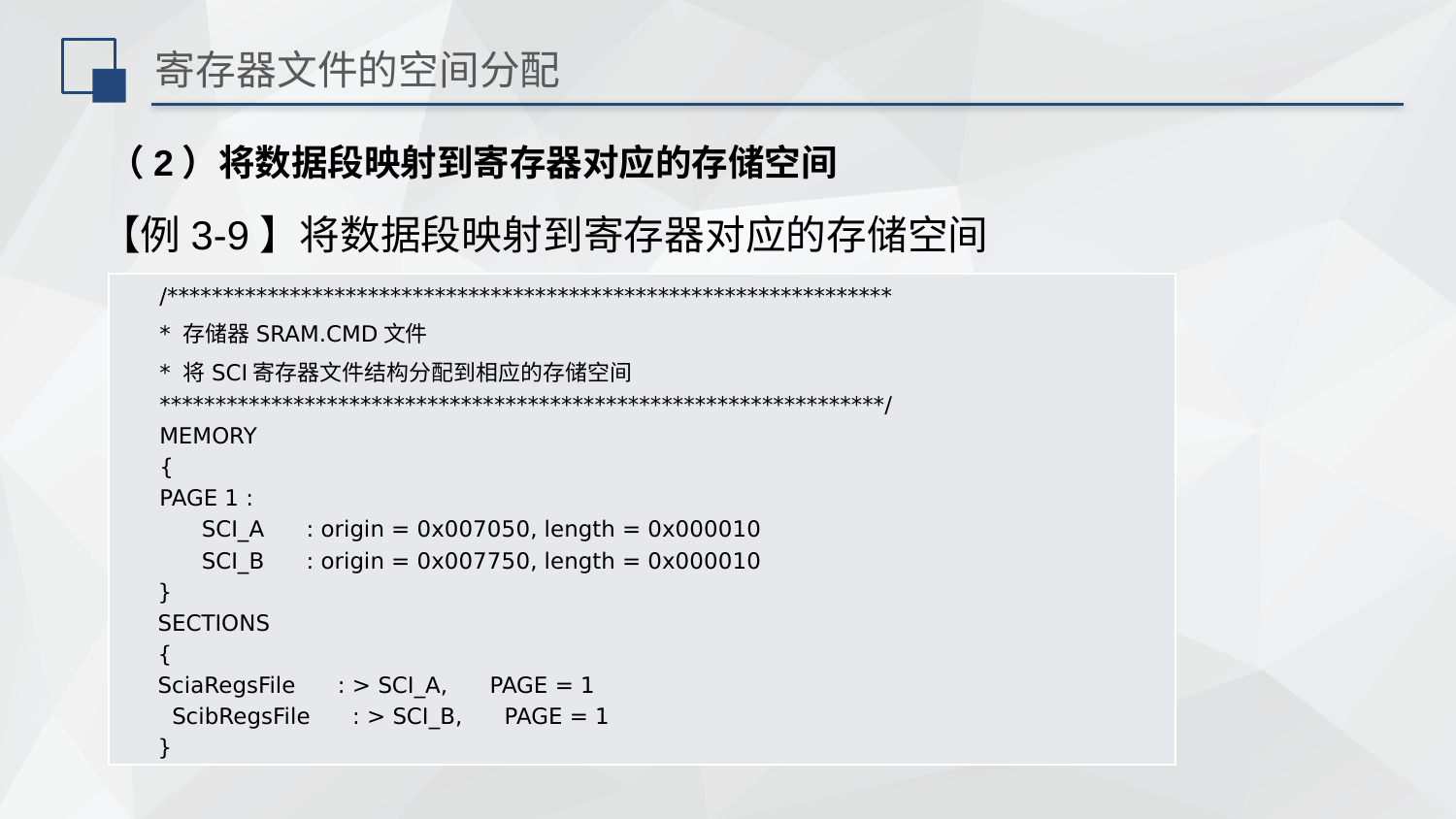

# 寄存器文件的空间分配
（2）将数据段映射到寄存器对应的存储空间
【例3-9】将数据段映射到寄存器对应的存储空间
| /\*\*\*\*\*\*\*\*\*\*\*\*\*\*\*\*\*\*\*\*\*\*\*\*\*\*\*\*\*\*\*\*\*\*\*\*\*\*\*\*\*\*\*\*\*\*\*\*\*\*\*\*\*\*\*\*\*\*\*\*\*\*\*\*\* \* 存储器SRAM.CMD文件 \* 将SCI寄存器文件结构分配到相应的存储空间 \*\*\*\*\*\*\*\*\*\*\*\*\*\*\*\*\*\*\*\*\*\*\*\*\*\*\*\*\*\*\*\*\*\*\*\*\*\*\*\*\*\*\*\*\*\*\*\*\*\*\*\*\*\*\*\*\*\*\*\*\*\*\*\*\*/ MEMORY { PAGE 1 : SCI\_A : origin = 0x007050, length = 0x000010 SCI\_B : origin = 0x007750, length = 0x000010 } SECTIONS { SciaRegsFile : > SCI\_A, PAGE = 1 ScibRegsFile : > SCI\_B, PAGE = 1 } |
| --- |